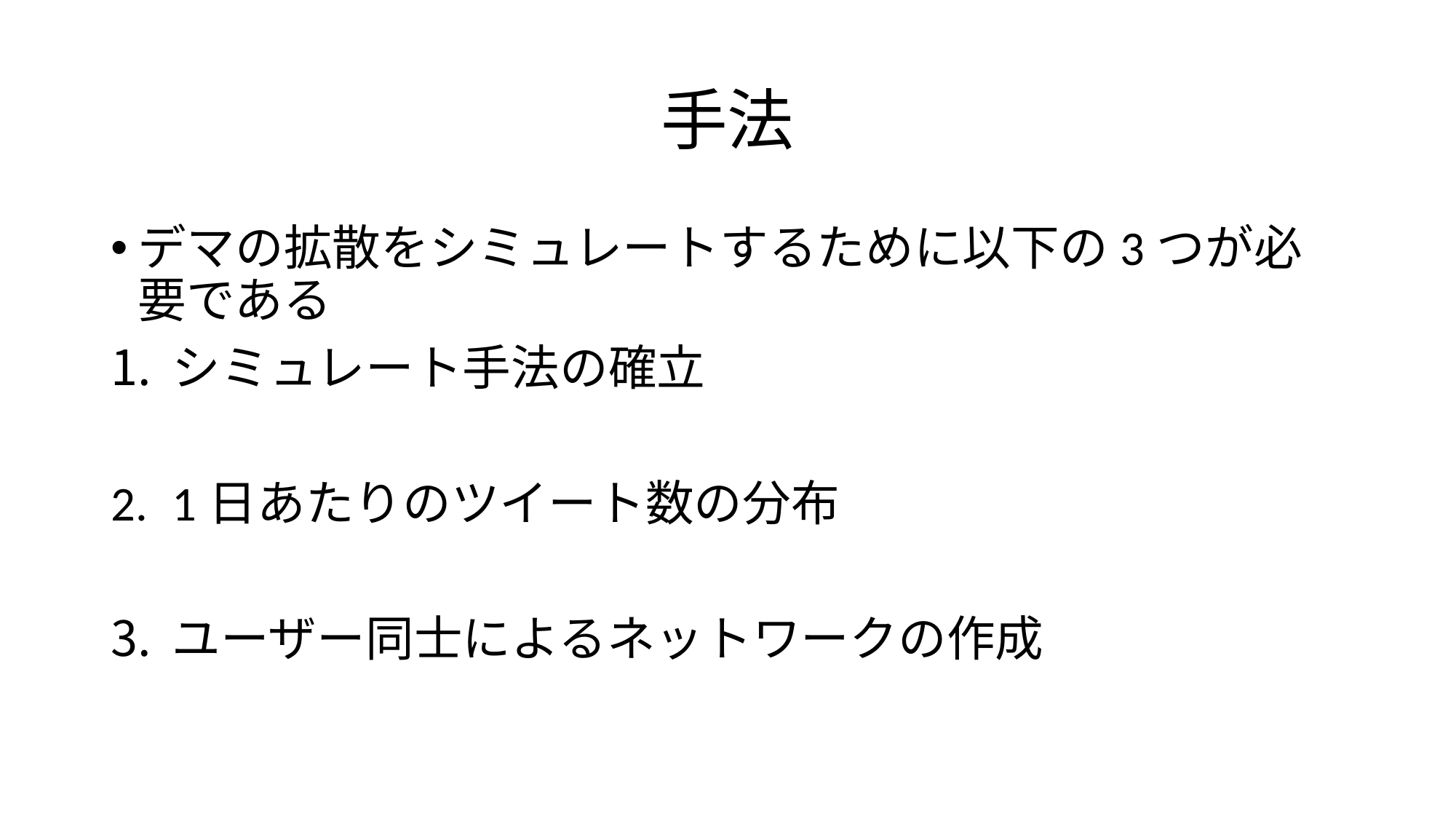

# 手法
デマの拡散をシミュレートするために以下の3つが必要である
シミュレート手法の確立

1日あたりのツイート数の分布

ユーザー同士によるネットワークの作成